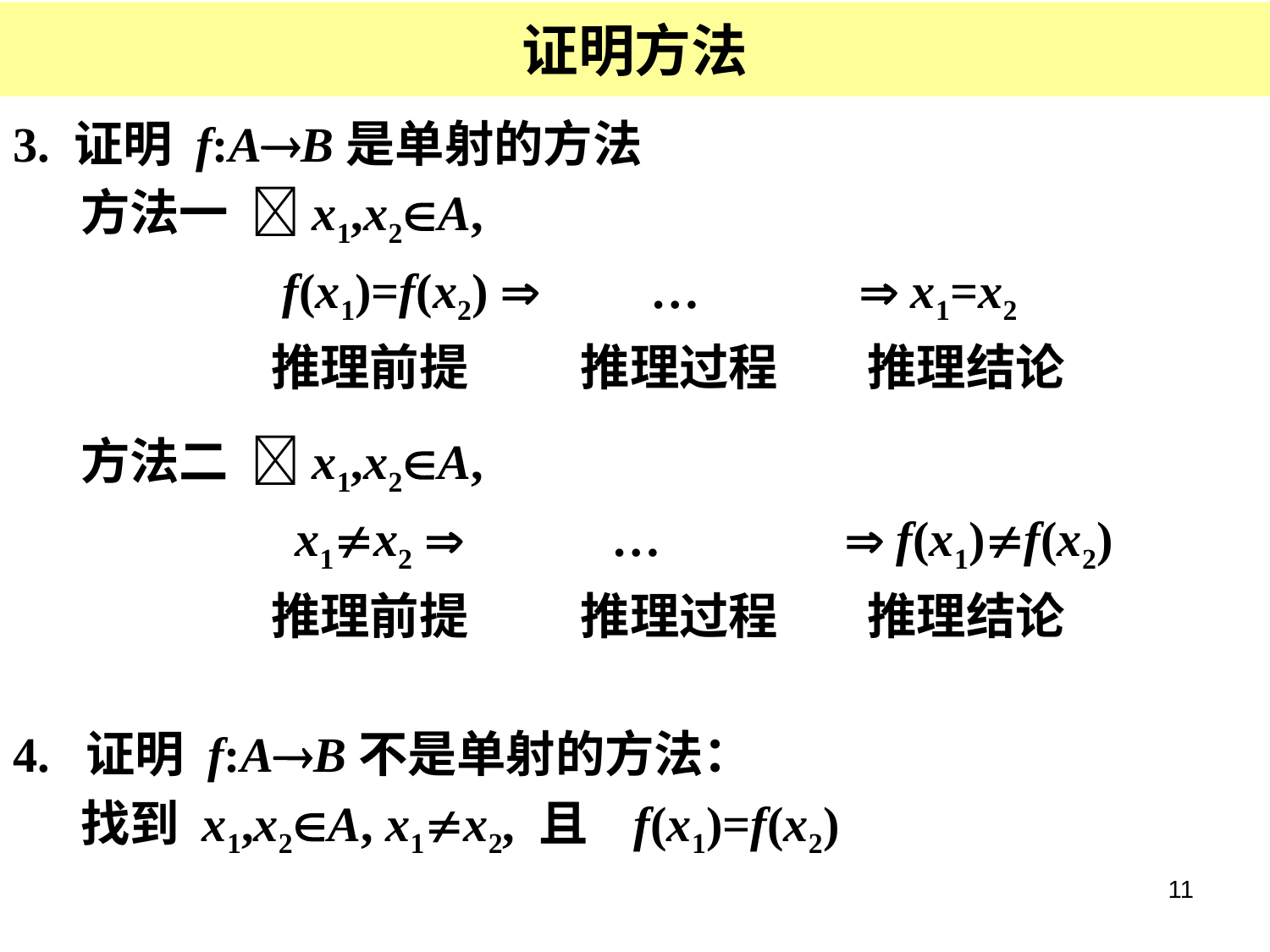

证明方法
3. 证明 f:A→B是单射的方法
     方法一  ∀x1,x2∈A,
                      f(x1)=f(x2) ⇒         …             ⇒ x1=x2
                      推理前提          推理过程        推理结论

     方法二  ∀x1,x2∈A,
                       x1≠x2 ⇒            …               ⇒ f(x1)≠f(x2)
                      推理前提          推理过程        推理结论

4.  证明 f:A→B不是单射的方法：
     找到 x1,x2∈A, x1≠x2, 且   f(x1)=f(x2)
11